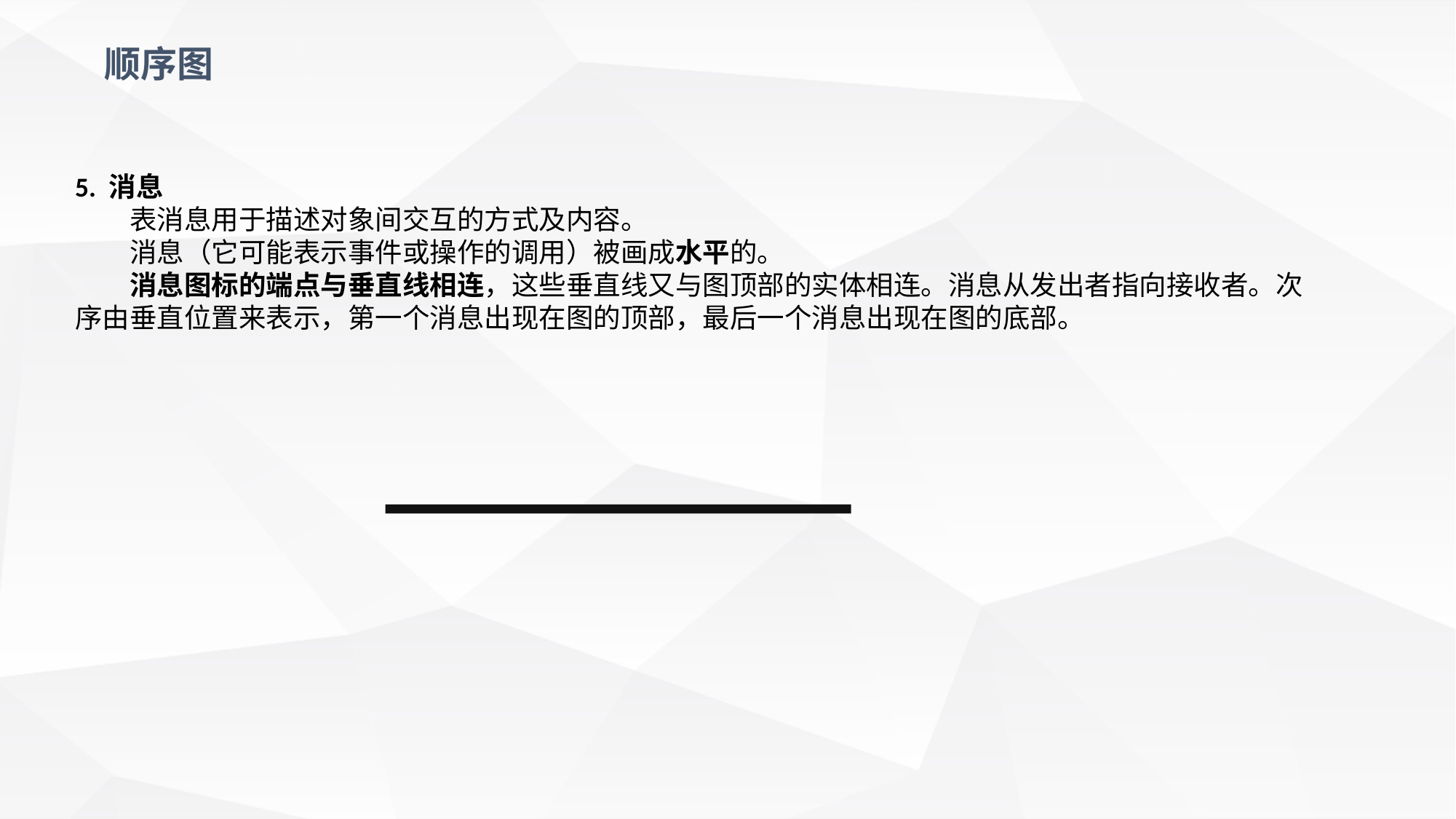

顺序图
5. 消息
表消息用于描述对象间交互的方式及内容。
消息（它可能表示事件或操作的调用）被画成水平的。
消息图标的端点与垂直线相连，这些垂直线又与图顶部的实体相连。消息从发出者指向接收者。次  序由垂直位置来表示，第一个消息出现在图的顶部，最后一个消息出现在图的底部。